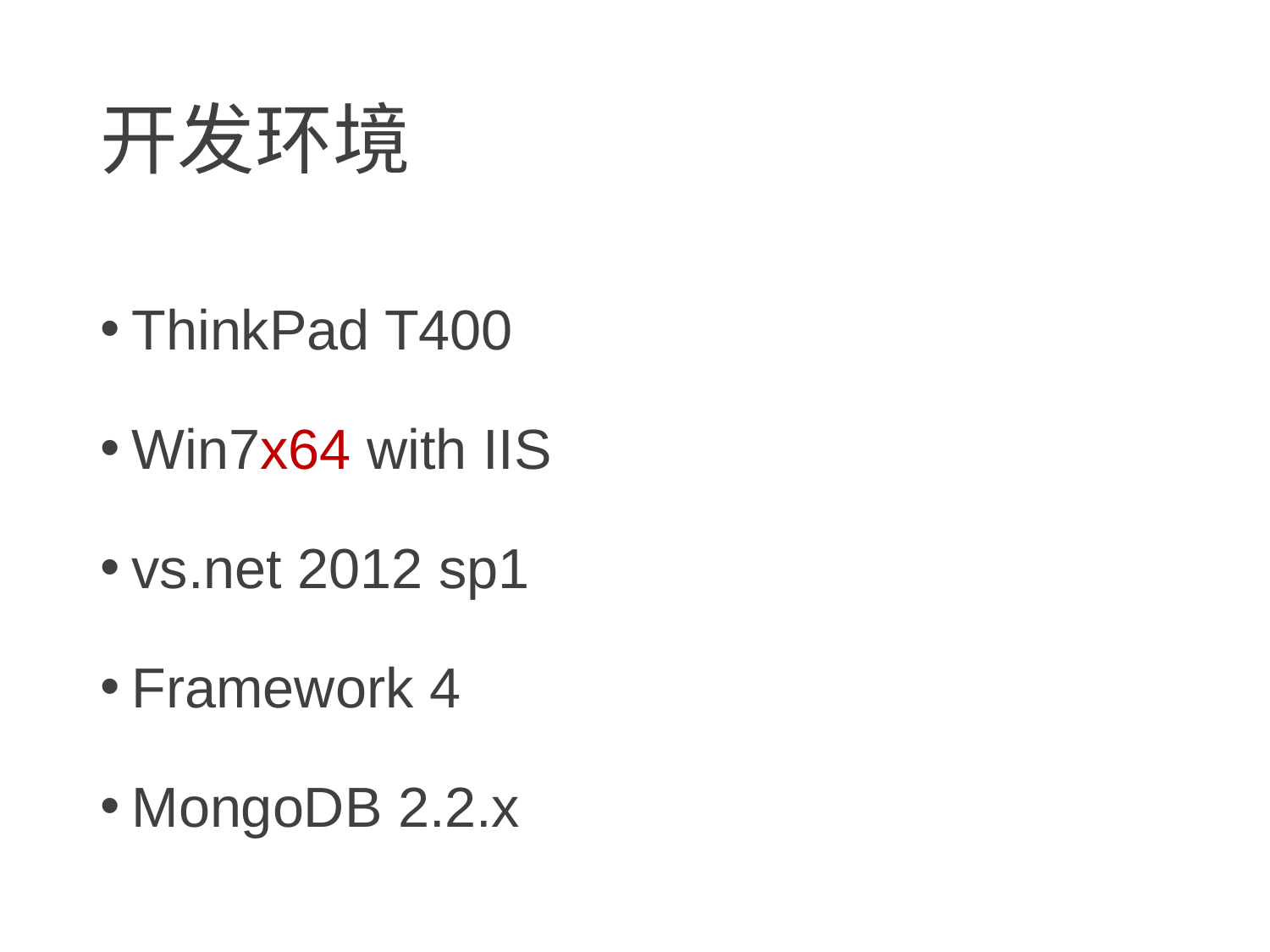

# 开发环境
ThinkPad T400
Win7x64 with IIS
vs.net 2012 sp1
Framework 4
MongoDB 2.2.x